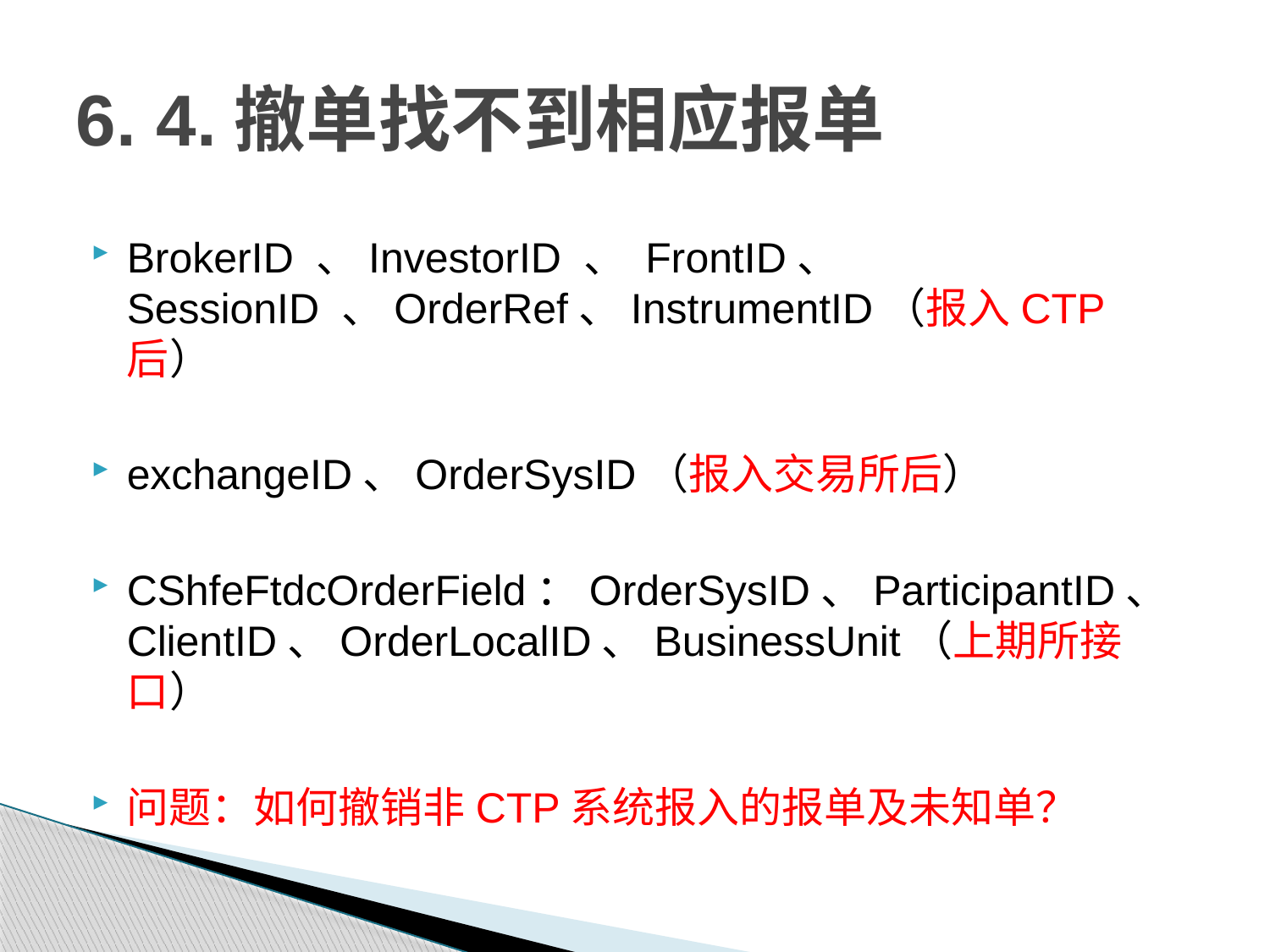

# 6. 4.撤单找不到相应报单

BrokerID 、InvestorID 、 FrontID、 SessionID 、OrderRef、InstrumentID（报入CTP后）

exchangeID、OrderSysID（报入交易所后）

CShfeFtdcOrderField：OrderSysID、ParticipantID、ClientID、OrderLocalID、BusinessUnit（上期所接口）

问题：如何撤销非CTP系统报入的报单及未知单？